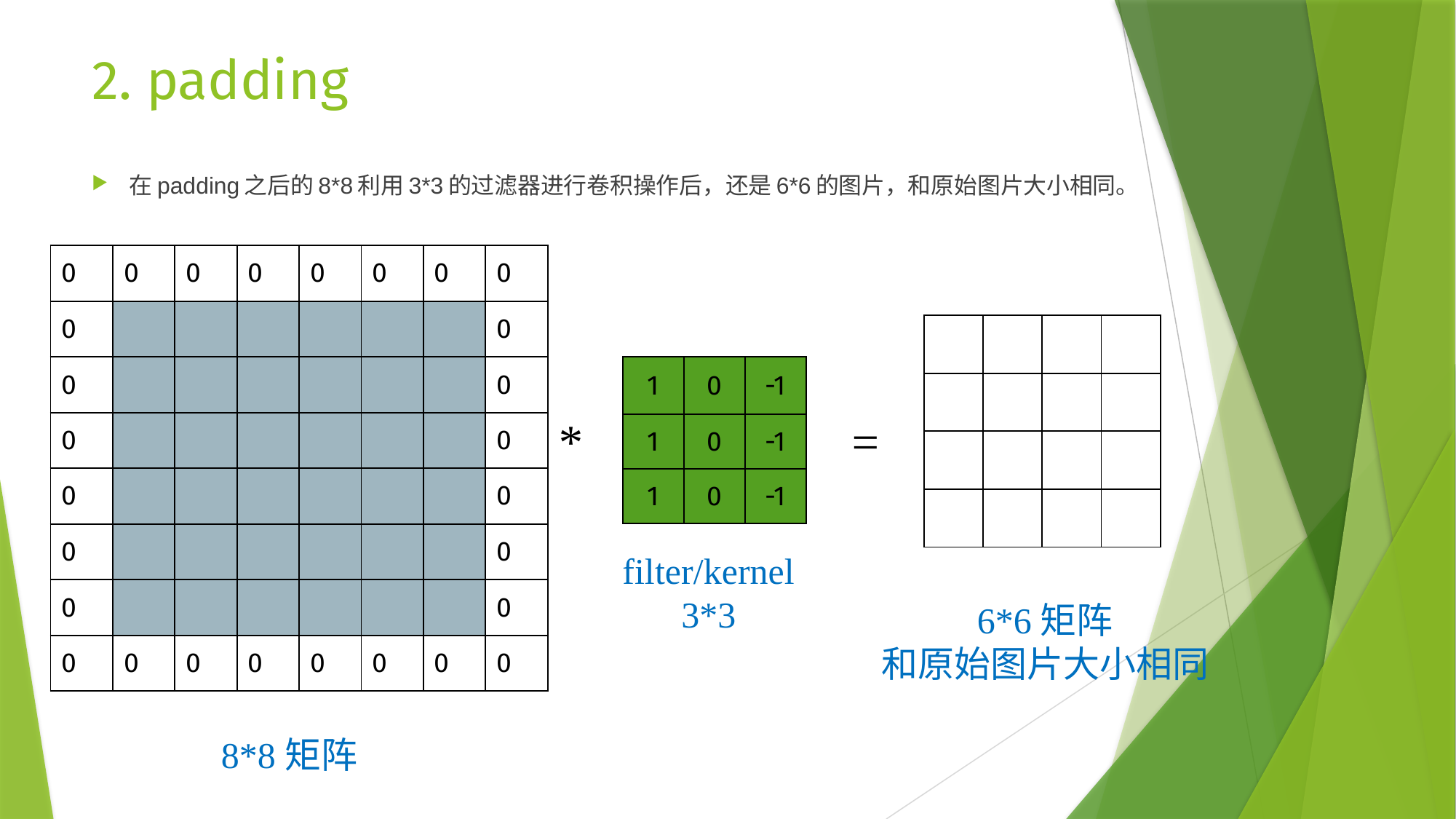

# 2. padding
在padding之后的8*8利用3*3的过滤器进行卷积操作后，还是6*6的图片，和原始图片大小相同。
| 0 | 0 | 0 | 0 | 0 | 0 | 0 | 0 |
| --- | --- | --- | --- | --- | --- | --- | --- |
| 0 |  |  |  |  |  |  | 0 |
| 0 |  |  |  |  |  |  | 0 |
| 0 |  |  |  |  |  |  | 0 |
| 0 |  |  |  |  |  |  | 0 |
| 0 |  |  |  |  |  |  | 0 |
| 0 |  |  |  |  |  |  | 0 |
| 0 | 0 | 0 | 0 | 0 | 0 | 0 | 0 |
|  |  |  |  |
| --- | --- | --- | --- |
|  |  |  |  |
|  |  |  |  |
|  |  |  |  |
| 1 | 0 | -1 |
| --- | --- | --- |
| 1 | 0 | -1 |
| 1 | 0 | -1 |
*
=
filter/kernel
3*3
6*6矩阵
和原始图片大小相同
8*8矩阵